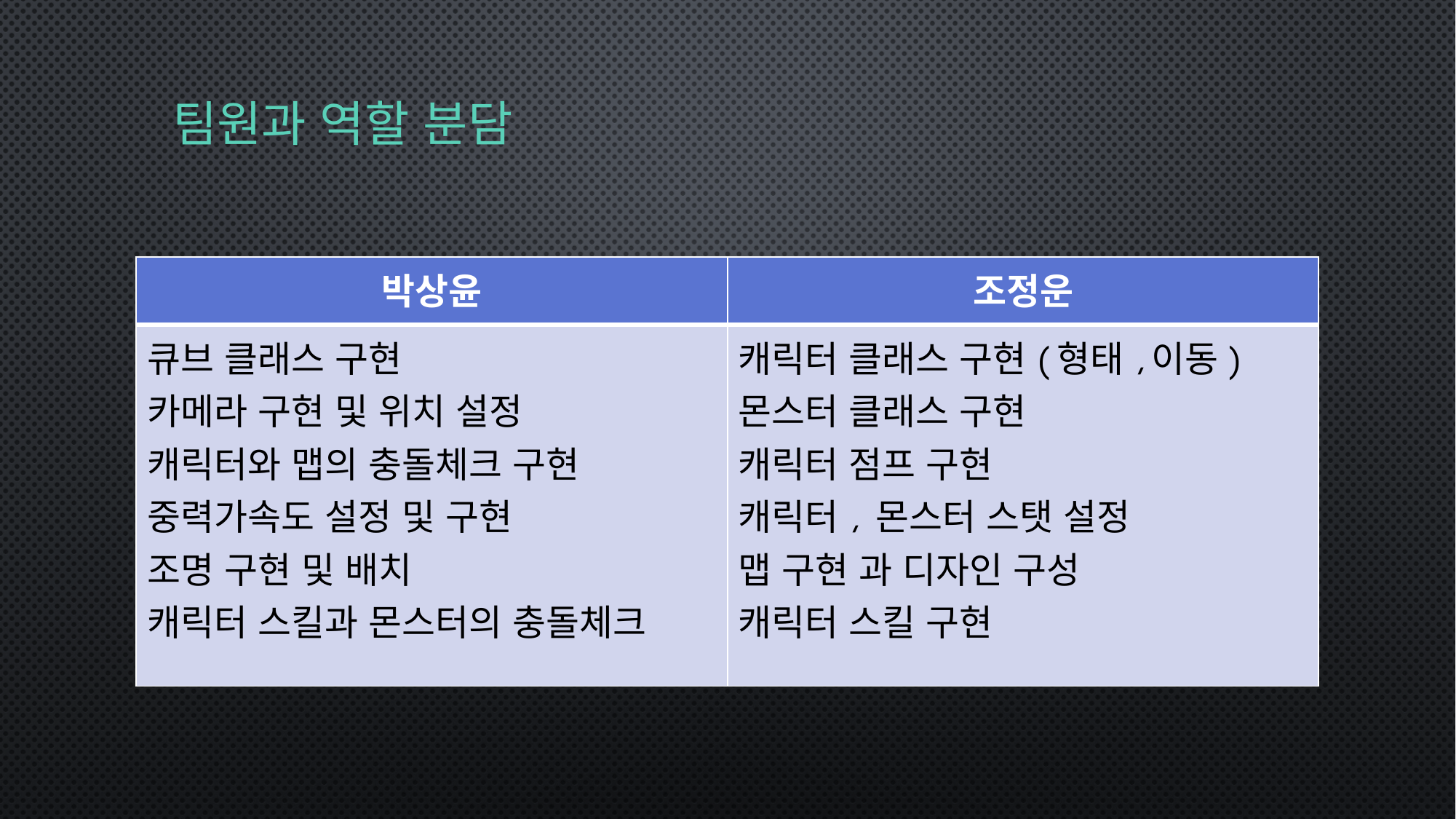

# 팀원과 역할 분담
| 박상윤 | 조정운 |
| --- | --- |
| 큐브 클래스 구현 카메라 구현 및 위치 설정 캐릭터와 맵의 충돌체크 구현 중력가속도 설정 및 구현 조명 구현 및 배치 캐릭터 스킬과 몬스터의 충돌체크 | 캐릭터 클래스 구현(형태,이동) 몬스터 클래스 구현 캐릭터 점프 구현 캐릭터, 몬스터 스탯 설정 맵 구현 과 디자인 구성 캐릭터 스킬 구현 |